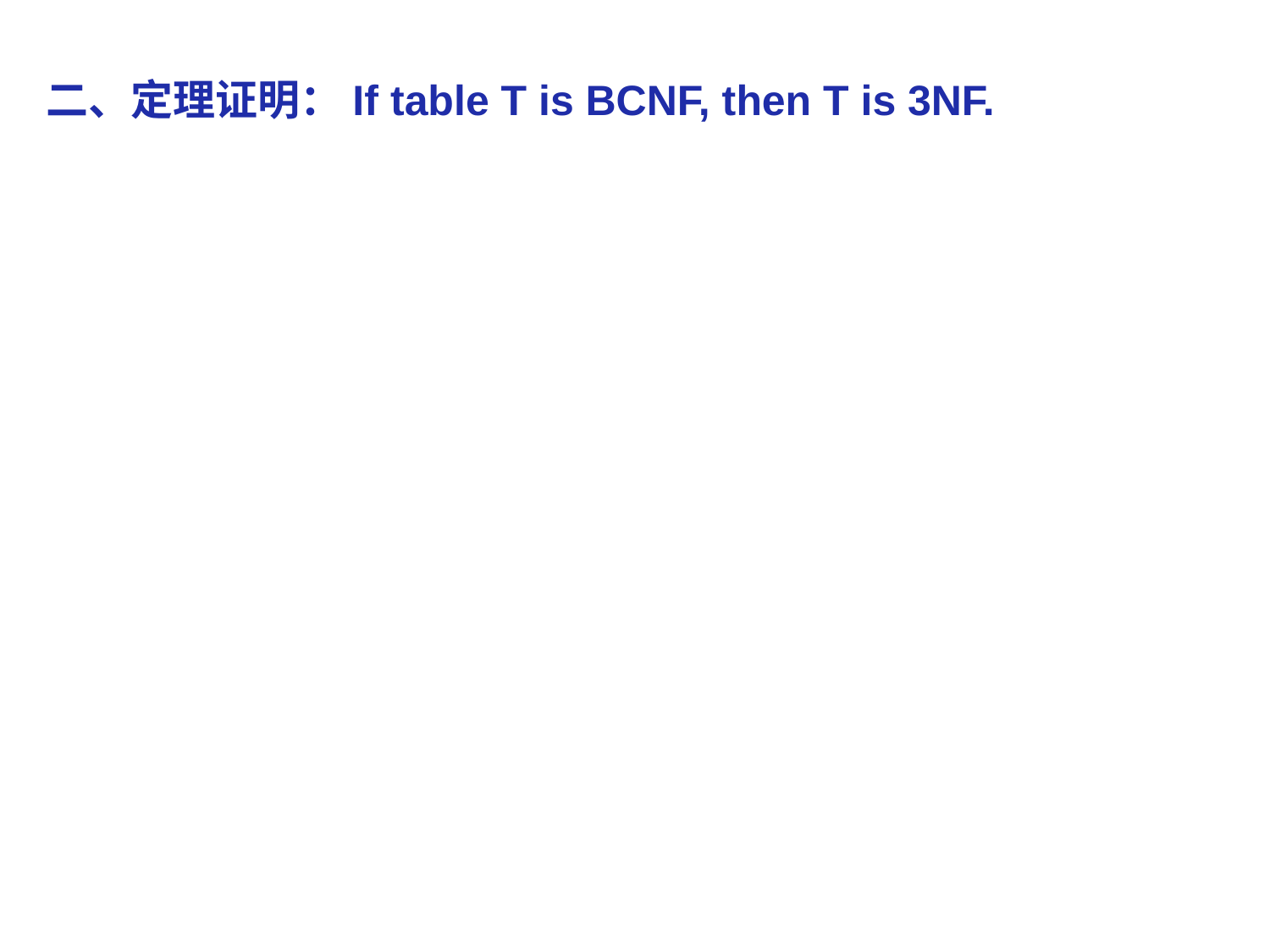

二、定理证明：If table T is BCNF, then T is 3NF.